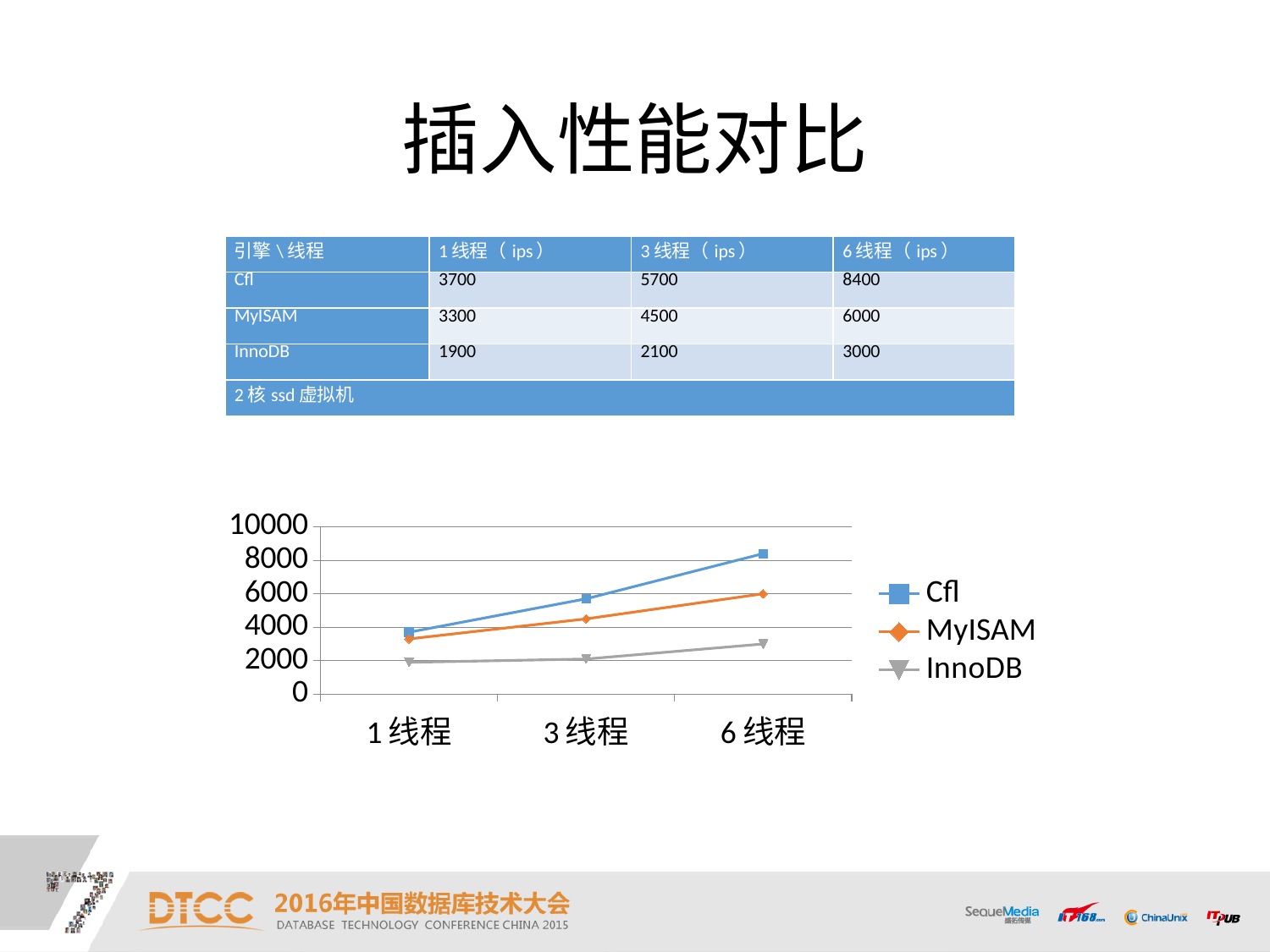

# 插入性能对比
| 引擎\线程 | 1线程（ips） | 3线程（ips） | 6线程（ips） |
| --- | --- | --- | --- |
| Cfl | 3700 | 5700 | 8400 |
| MyISAM | 3300 | 4500 | 6000 |
| InnoDB | 1900 | 2100 | 3000 |
| 2核ssd虚拟机 |  |  |  |

### Chart

| Category | Cfl | MyISAM | InnoDB |
|---|---|---|---|
| 1线程 | 3700.0 | 3300.0 | 1900.0 |
| 3线程 | 5700.0 | 4500.0 | 2100.0 |
| 6线程 | 8400.0 | 6000.0 | 3000.0 |